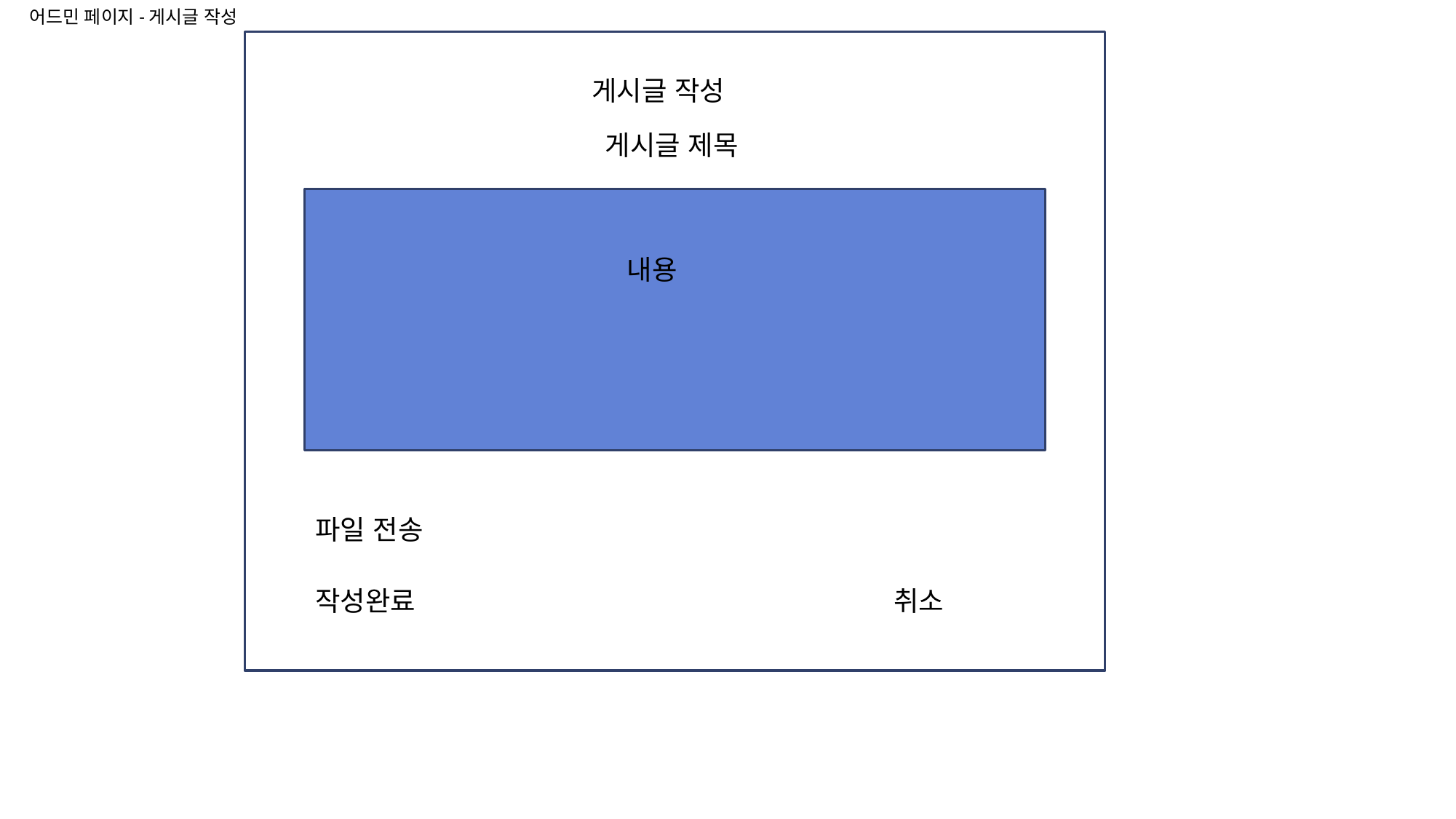

어드민 페이지-게시글 작성

게시글 작성
게시글 제목

내용
파일 전송
작성완료
취소